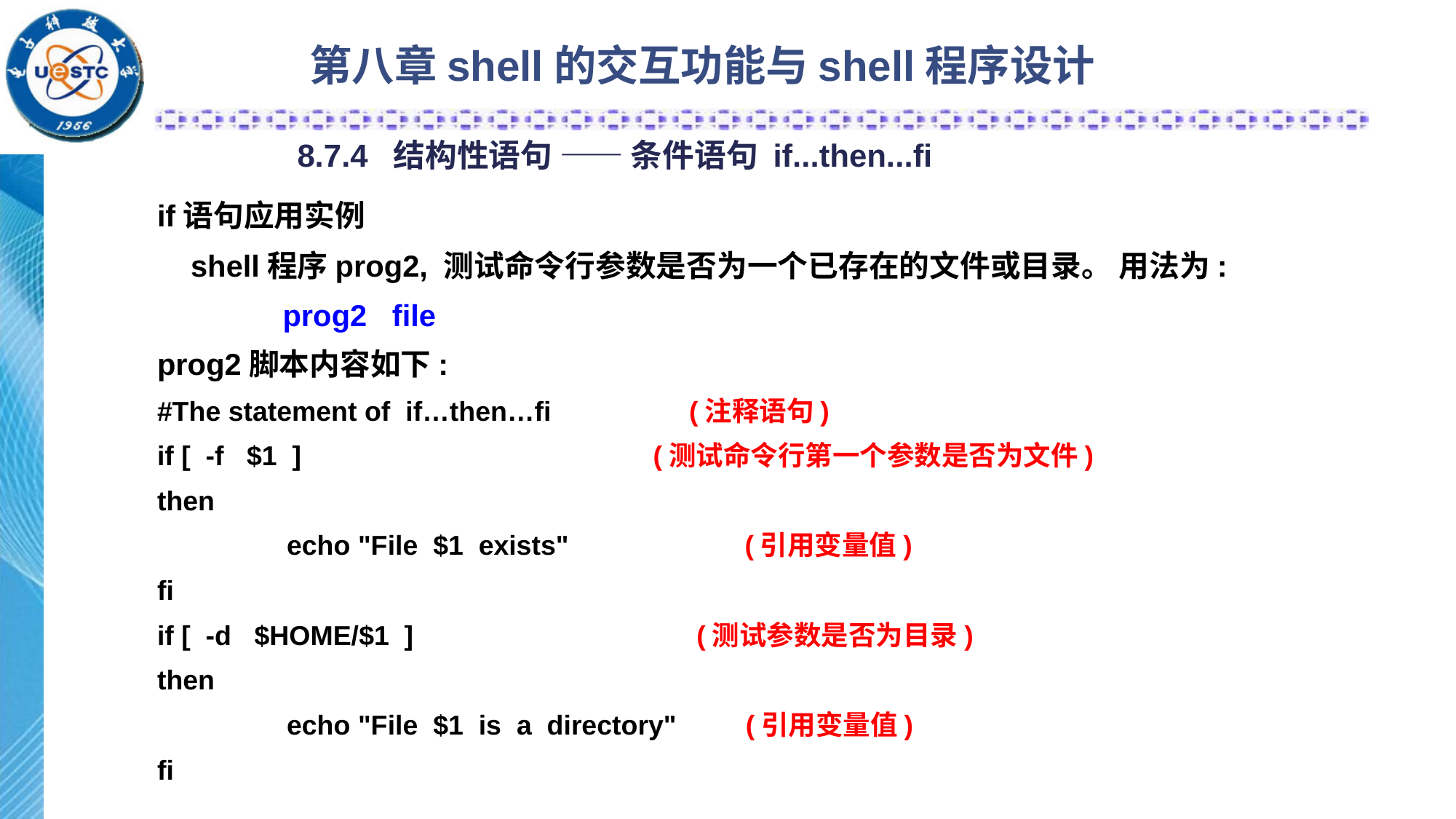

# 第八章shell的交互功能与shell程序设计
8.7.4  结构性语句 —— 条件语句 if...then...fi
if语句应用实例
    shell程序prog2, 测试命令行参数是否为一个已存在的文件或目录。 用法为:
               prog2   file
prog2脚本内容如下:
#The statement of  if…then…fi                  (注释语句)
if [  -f   $1  ]                                              (测试命令行第一个参数是否为文件)
then
		echo "File  $1  exists"                       (引用变量值)
fi
if [  -d   $HOME/$1  ]                                     (测试参数是否为目录)
then
		echo "File  $1  is  a  directory"         (引用变量值)
fi